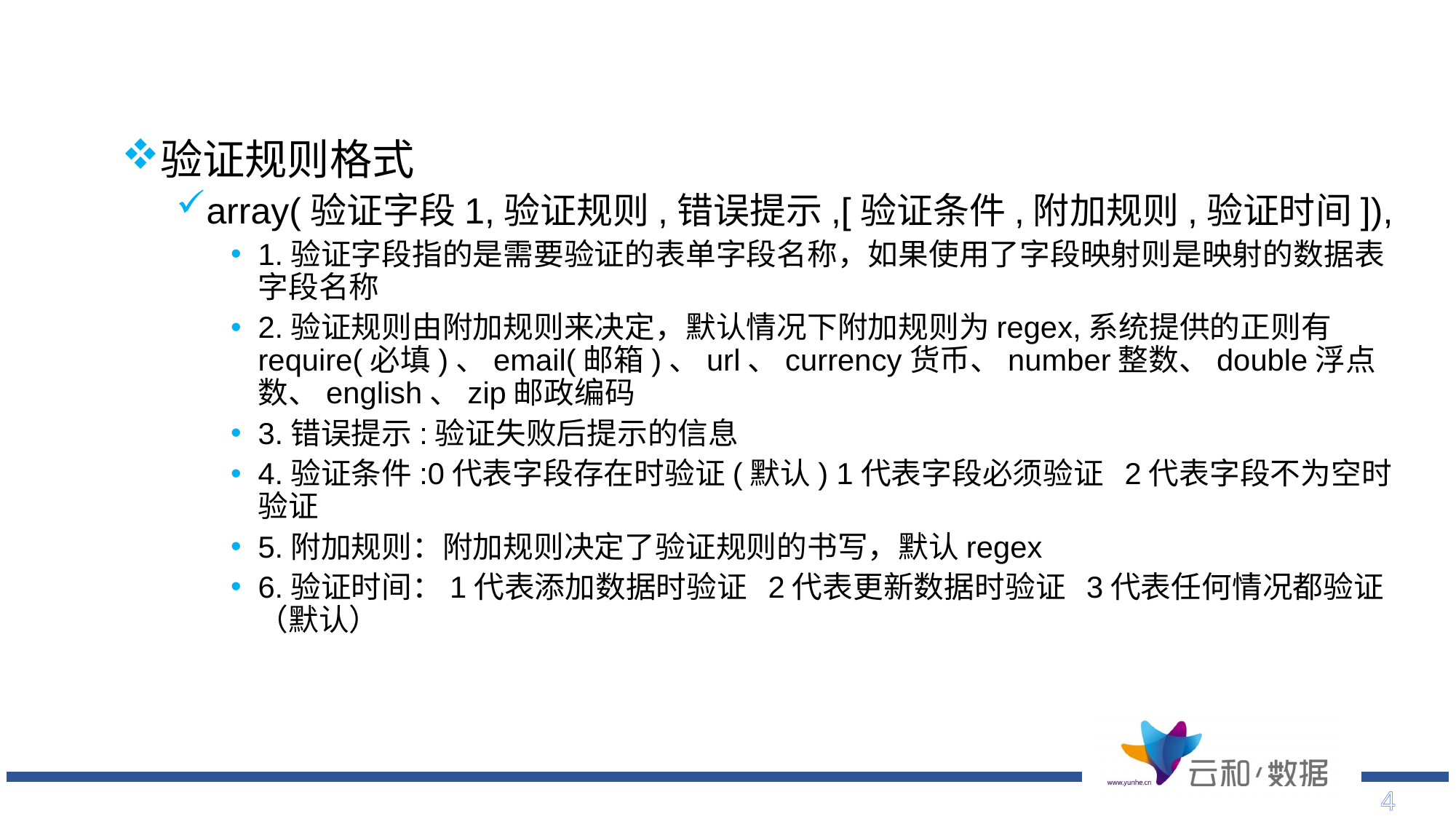

验证规则格式
array(验证字段1,验证规则,错误提示,[验证条件,附加规则,验证时间]),
1.验证字段指的是需要验证的表单字段名称，如果使用了字段映射则是映射的数据表字段名称
2.验证规则由附加规则来决定，默认情况下附加规则为regex,系统提供的正则有require(必填)、email(邮箱)、url、currency货币、number整数、double浮点数、english、zip邮政编码
3.错误提示:验证失败后提示的信息
4.验证条件:0代表字段存在时验证(默认) 1代表字段必须验证  2代表字段不为空时验证
5.附加规则：附加规则决定了验证规则的书写，默认regex
6.验证时间：1代表添加数据时验证  2代表更新数据时验证  3代表任何情况都验证（默认）